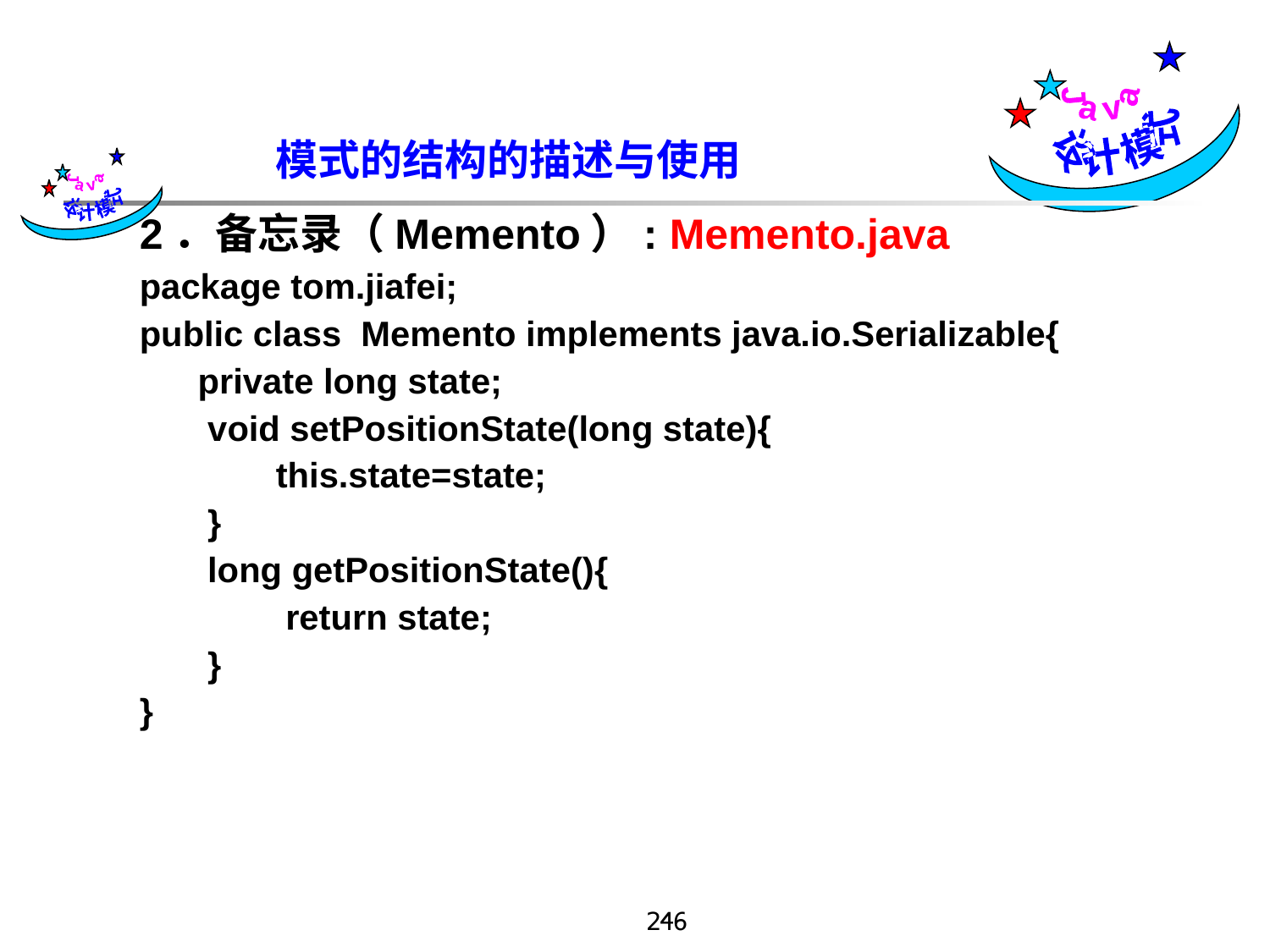

Java
设计模式

模式的结构的描述与使用

  Java
设计模式

2．备忘录（Memento）: Memento.java
package tom.jiafei;
public class  Memento implements java.io.Serializable{
      private long state;
       void setPositionState(long state){
              this.state=state;
       }
       long getPositionState(){
               return state;
       }
}

246